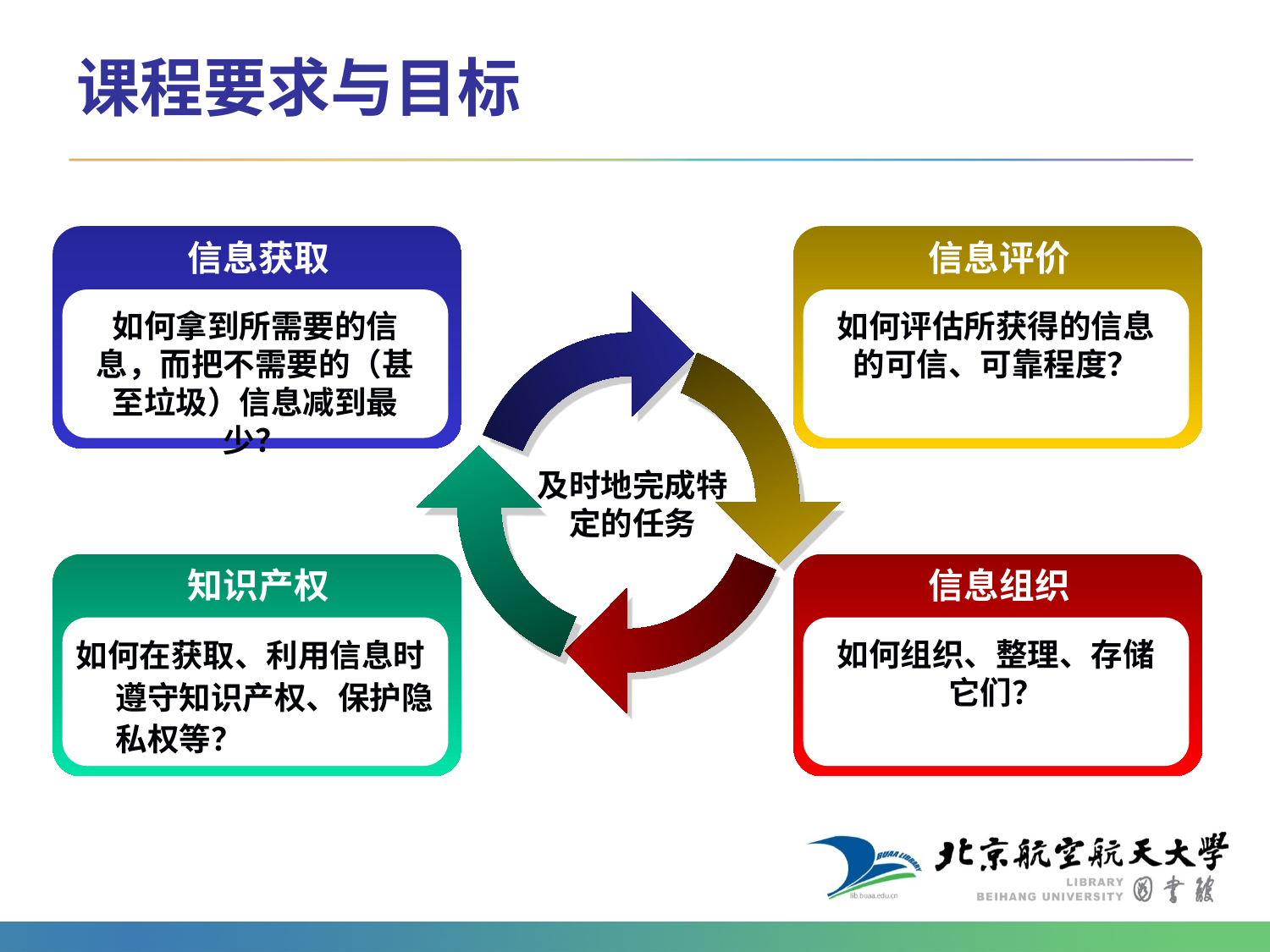

# 课程要求与目标

信息获取
信息评价

如何拿到所需要的信息，而把不需要的（甚至垃圾）信息减到最少？
如何评估所获得的信息的可信、可靠程度？

及时地完成特定的任务

知识产权
信息组织

如何在获取、利用信息时遵守知识产权、保护隐私权等？
如何组织、整理、存储它们？